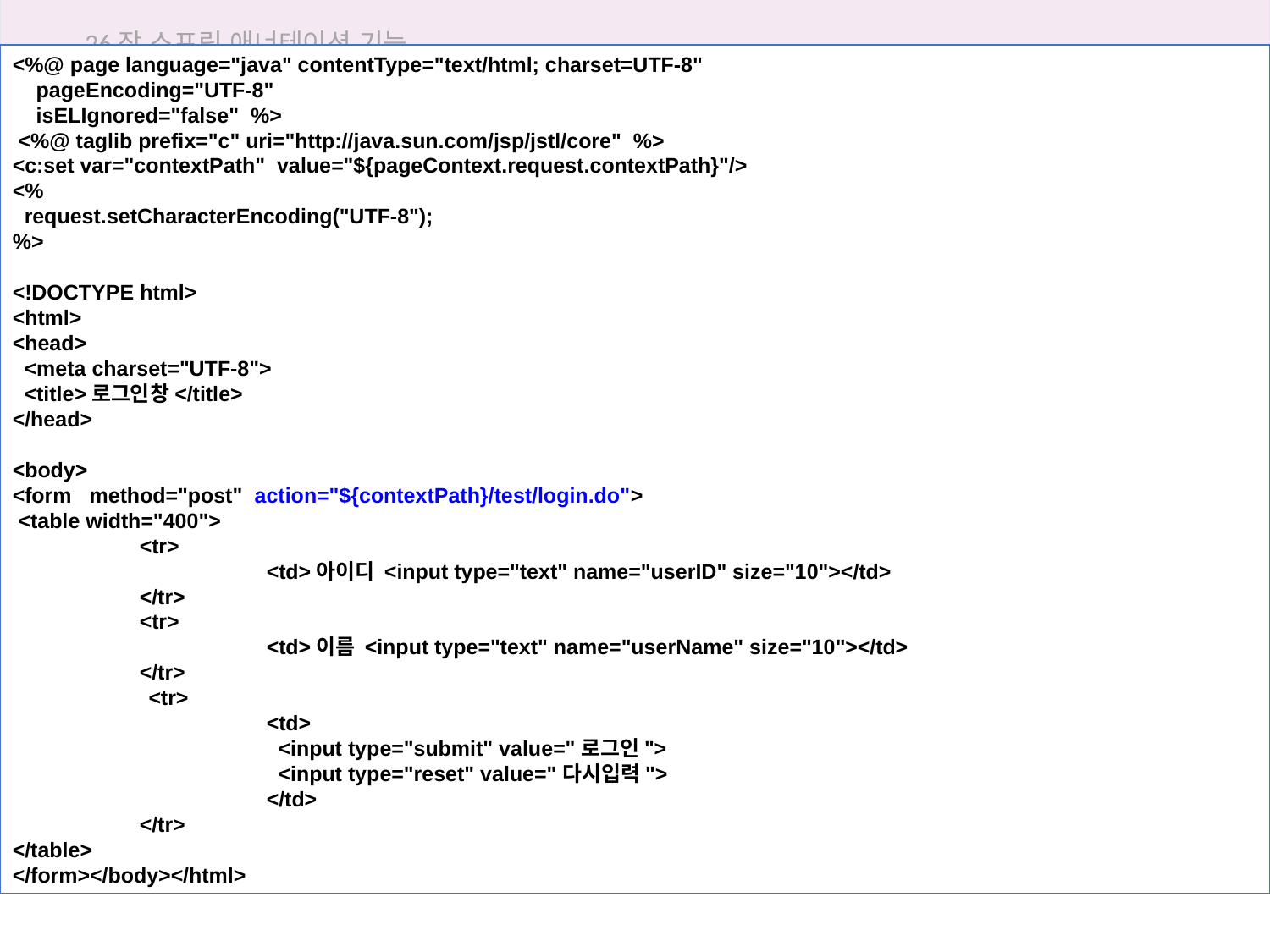

26장 스프링 애너테이션 기능
<%@ page language="java" contentType="text/html; charset=UTF-8"
    pageEncoding="UTF-8"
    isELIgnored="false"  %>
 <%@ taglib prefix="c" uri="http://java.sun.com/jsp/jstl/core"  %>
<c:set var="contextPath"  value="${pageContext.request.contextPath}"/>
<%
  request.setCharacterEncoding("UTF-8");
%>

<!DOCTYPE html>
<html>
<head>
  <meta charset="UTF-8">
  <title>로그인창</title>
</head>

<body>
<form   method="post"  action="${contextPath}/test/login.do">
 <table width="400">
	<tr>
		<td>아이디 <input type="text" name="userID" size="10"></td>
	</tr>
	<tr>
		<td>이름 <input type="text" name="userName" size="10"></td>
	</tr>
                       <tr>
		<td>
		  <input type="submit" value="로그인">
		  <input type="reset" value="다시입력">
		</td>
	</tr>
</table>
</form></body></html>
26.3 스프링 애너테이션 이용해 로그인 기능